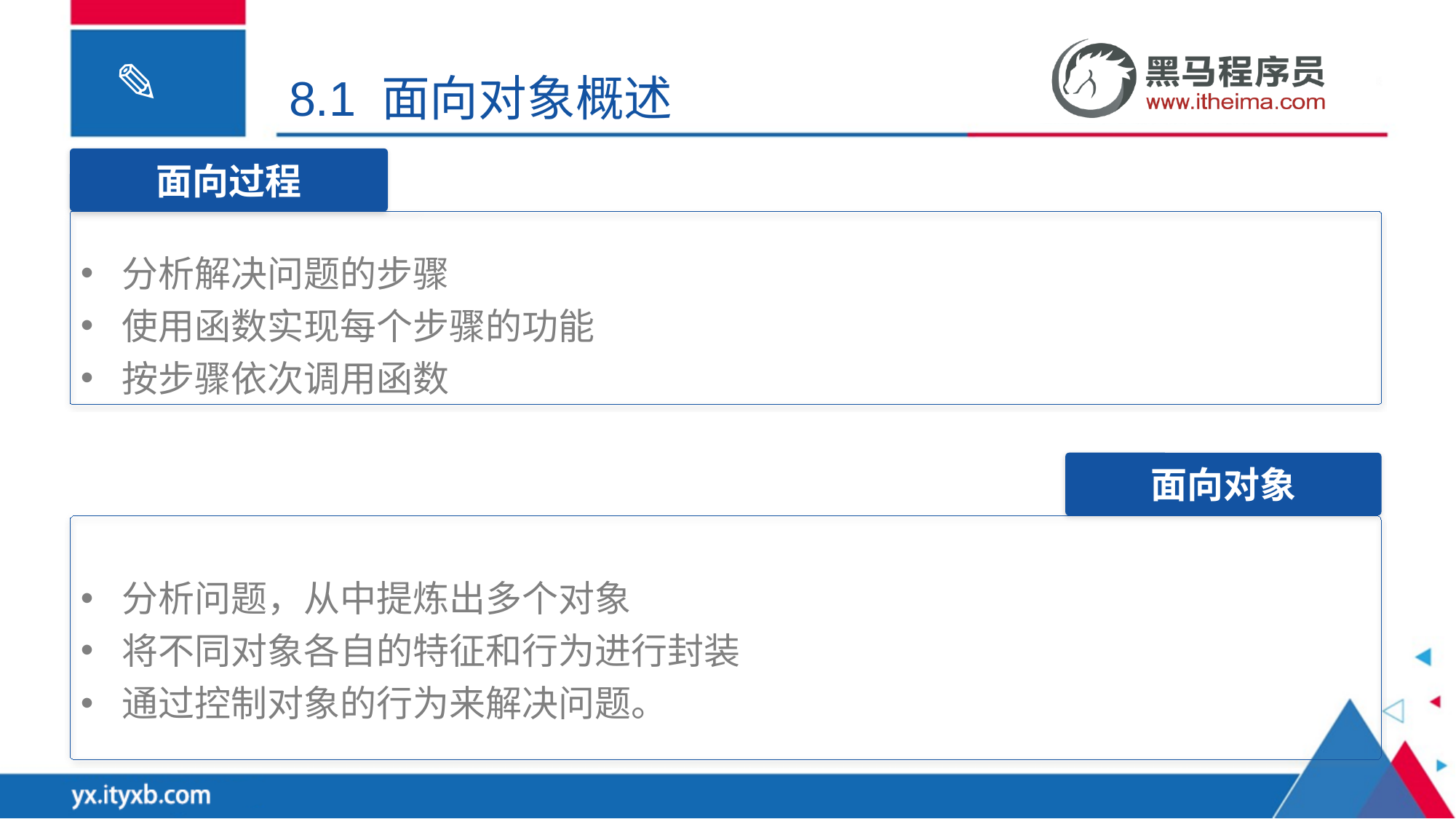

8.1 面向对象概述
面向过程

分析解决问题的步骤
使用函数实现每个步骤的功能
按步骤依次调用函数
面向对象

分析问题，从中提炼出多个对象
将不同对象各自的特征和行为进行封装
通过控制对象的行为来解决问题。